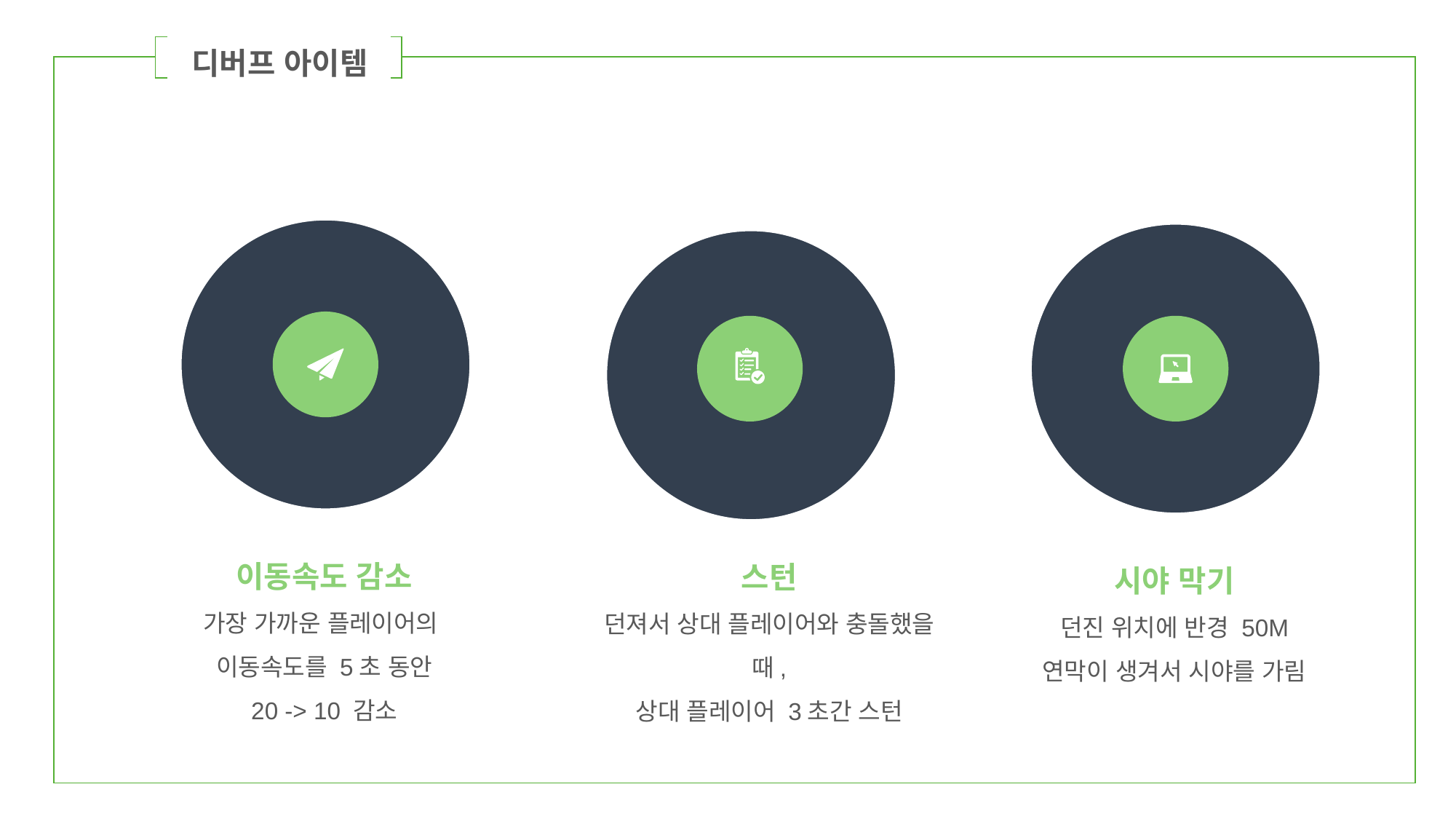

디버프 아이템
|  | ㅂ |  |
| --- | --- | --- |

이동속도 감소
가장 가까운 플레이어의
이동속도를 5초 동안
20 -> 10 감소
스턴
던져서 상대 플레이어와 충돌했을 때,
상대 플레이어 3초간 스턴
시야 막기
던진 위치에 반경 50M 연막이 생겨서 시야를 가림